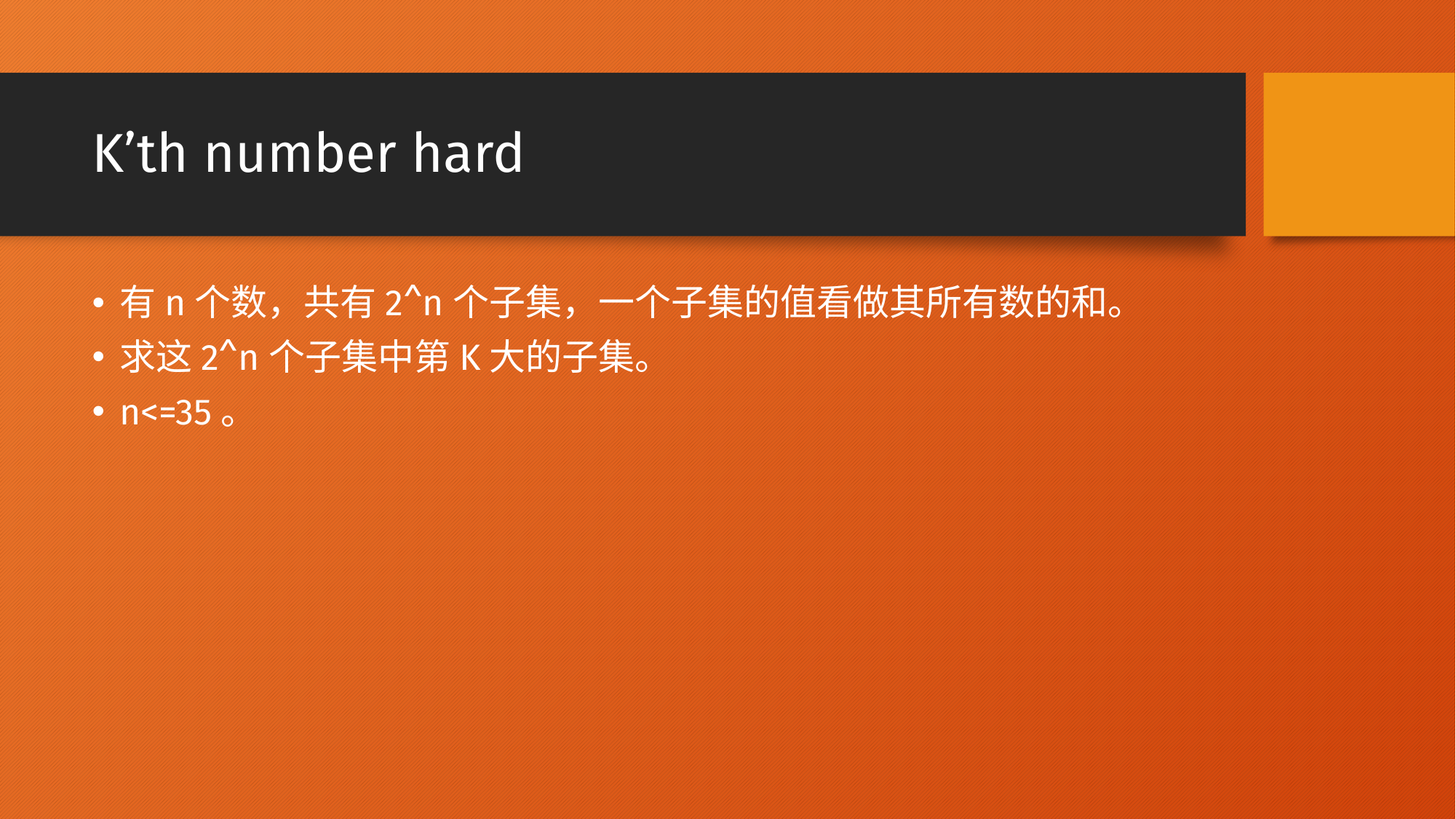

# K’th number hard
有n个数，共有2^n个子集，一个子集的值看做其所有数的和。
求这2^n个子集中第K大的子集。
n<=35。